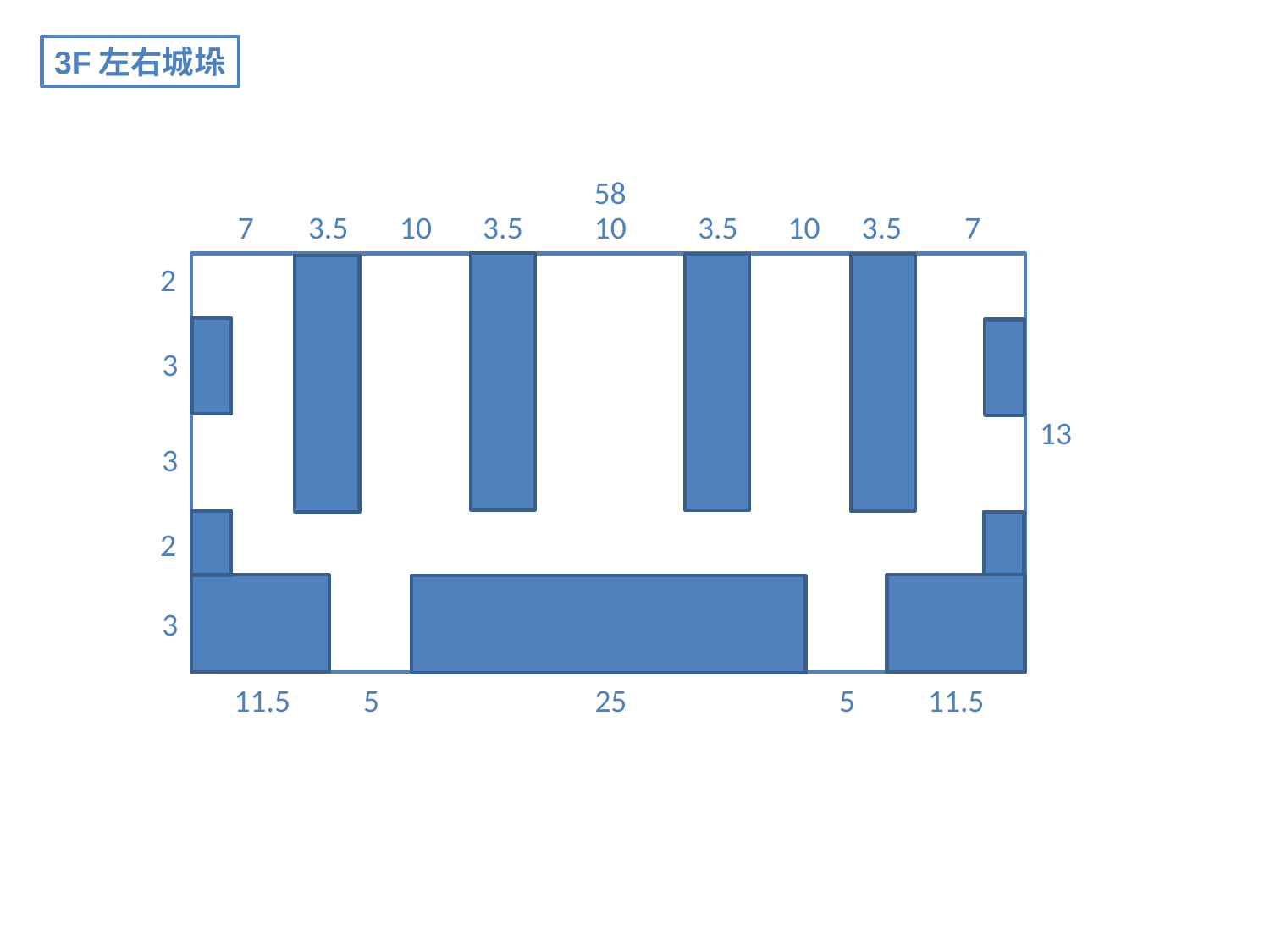

3F左右城垛
58
3.5
3.5
10
3.5
7
10
3.5
10
7

2

3
13
3

2

3
5
5
25
11.5
11.5